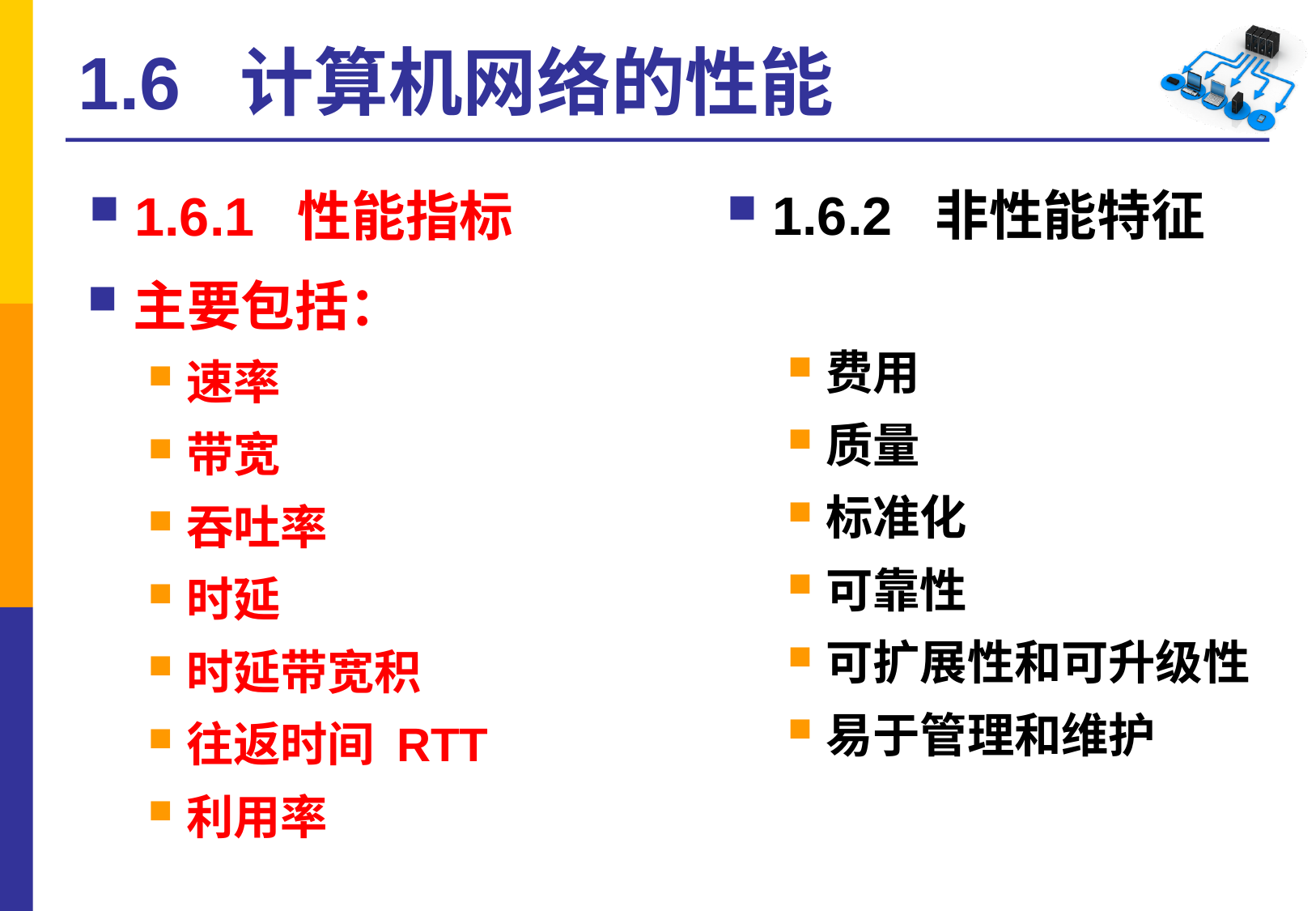

# 1.6  计算机网络的性能
1.6.2  非性能特征
1.6.1  性能指标
主要包括：
速率
带宽
吞吐率
时延
时延带宽积
往返时间 RTT
利用率
费用
质量
标准化
可靠性
可扩展性和可升级性
易于管理和维护